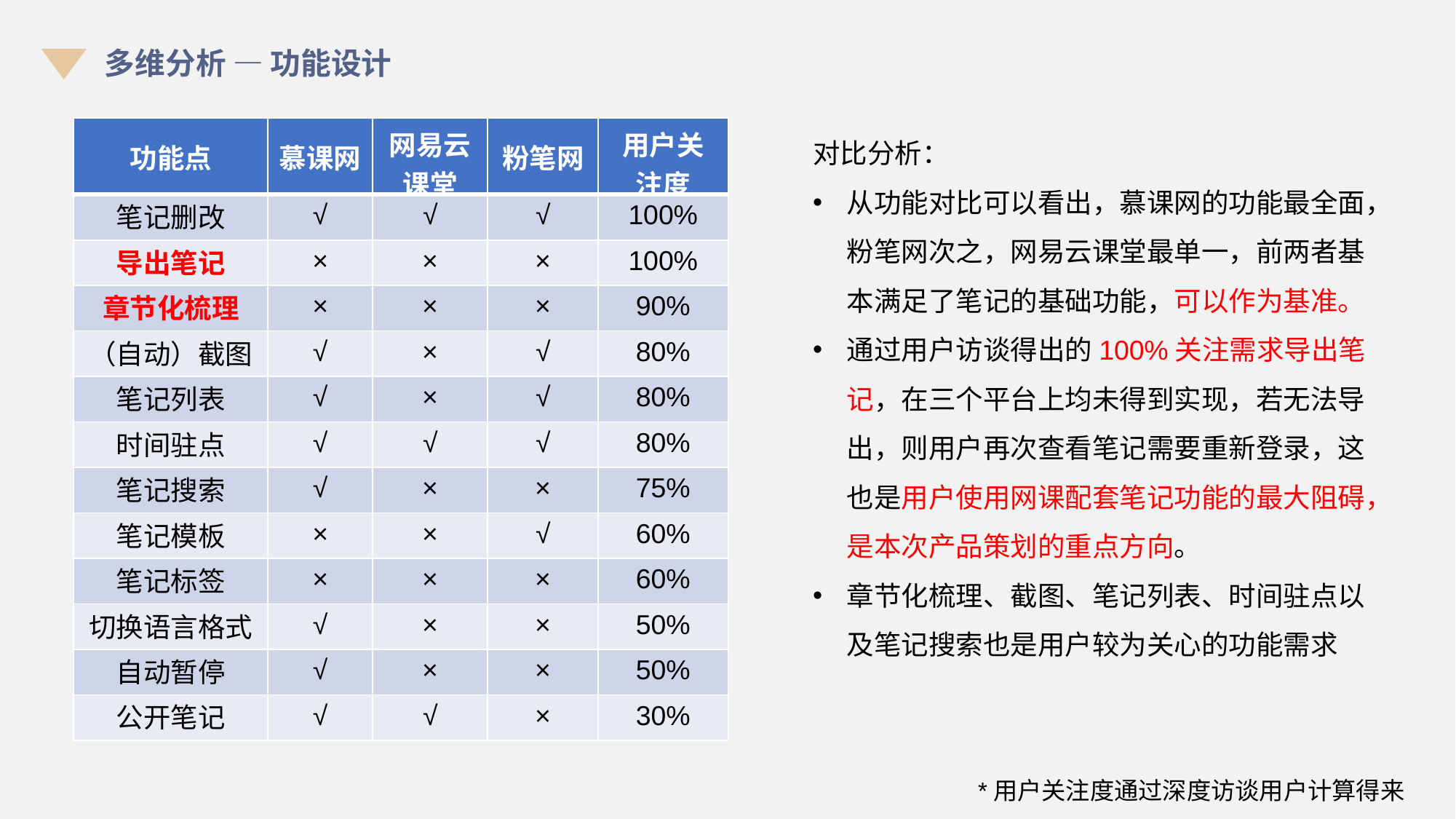

多维分析 — 功能设计

对比分析：
从功能对比可以看出，慕课网的功能最全面，粉笔网次之，网易云课堂最单一，前两者基本满足了笔记的基础功能，可以作为基准。
通过用户访谈得出的100%关注需求导出笔记，在三个平台上均未得到实现，若无法导出，则用户再次查看笔记需要重新登录，这也是用户使用网课配套笔记功能的最大阻碍，是本次产品策划的重点方向。
章节化梳理、截图、笔记列表、时间驻点以及笔记搜索也是用户较为关心的功能需求

| 功能点 | 慕课网 | 网易云课堂 | 粉笔网 | 用户关注度 |
| --- | --- | --- | --- | --- |
| 笔记删改 | √ | √ | √ | 100% |
| 导出笔记 | × | × | × | 100% |
| 章节化梳理 | × | × | × | 90% |
| （自动）截图 | √ | × | √ | 80% |
| 笔记列表 | √ | × | √ | 80% |
| 时间驻点 | √ | √ | √ | 80% |
| 笔记搜索 | √ | × | × | 75% |
| 笔记模板 | × | × | √ | 60% |
| 笔记标签 | × | × | × | 60% |
| 切换语言格式 | √ | × | × | 50% |
| 自动暂停 | √ | × | × | 50% |
| 公开笔记 | √ | √ | × | 30% |
*用户关注度通过深度访谈用户计算得来